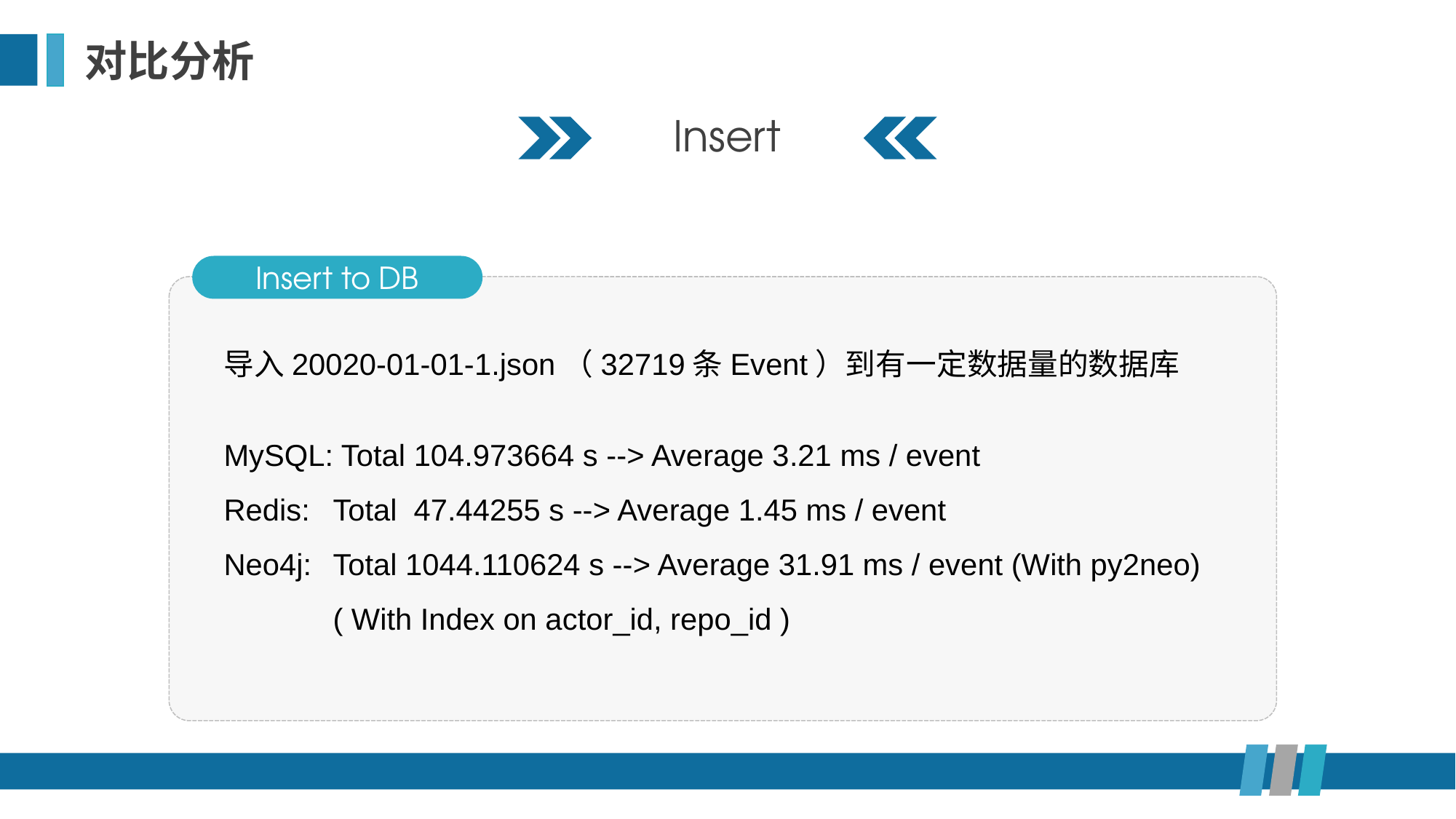

对比分析

Insert

Insert to DB

导入20020-01-01-1.json（32719条Event）到有一定数据量的数据库

MySQL: Total 104.973664 s --> Average 3.21 ms / event
Redis:	Total  47.44255 s --> Average 1.45 ms / event
Neo4j:	Total 1044.110624 s --> Average 31.91 ms / event (With py2neo)
	( With Index on actor_id, repo_id )